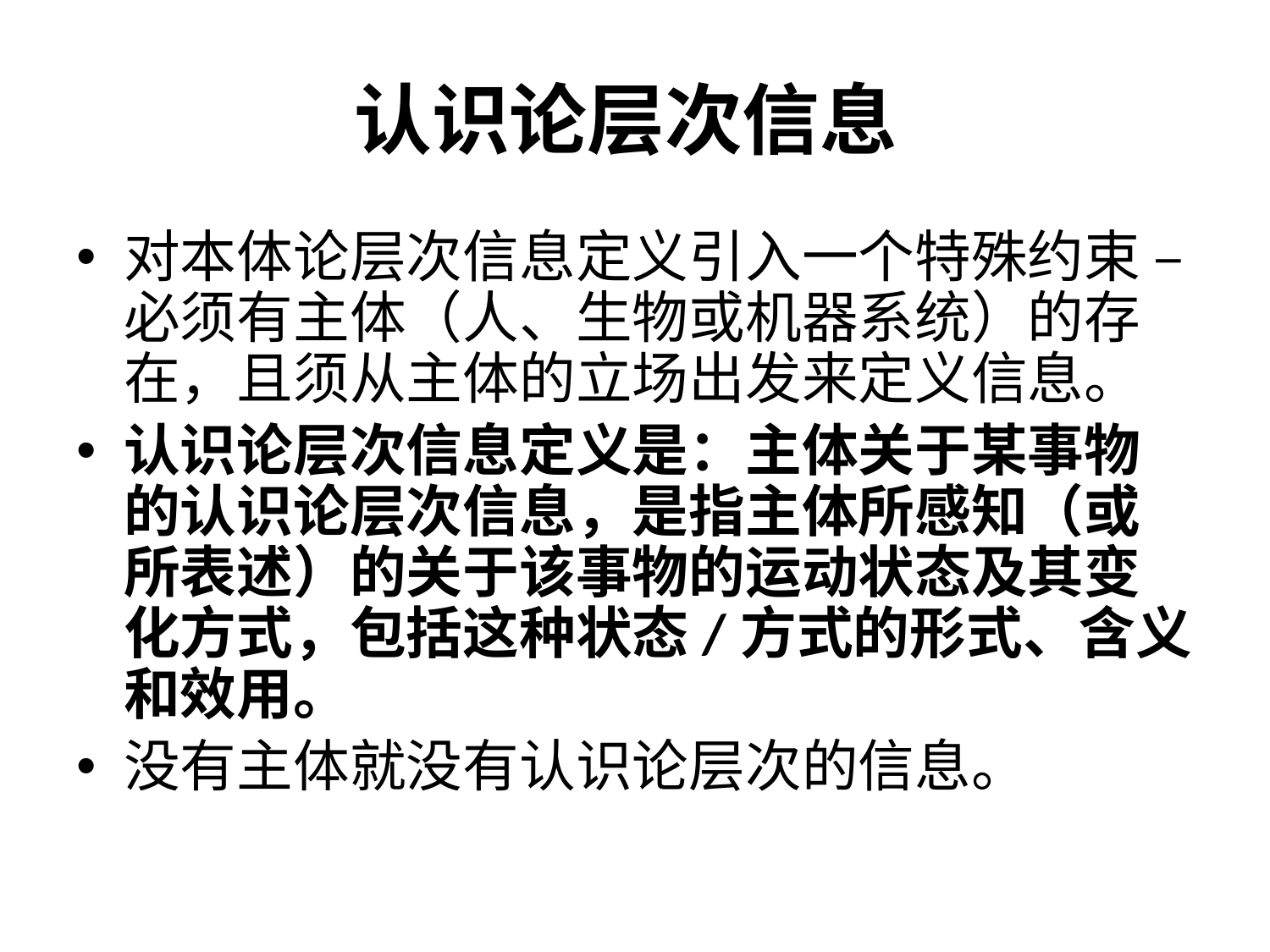

# 认识论层次信息
对本体论层次信息定义引入一个特殊约束 – 必须有主体（人、生物或机器系统）的存在，且须从主体的立场出发来定义信息。
认识论层次信息定义是：主体关于某事物的认识论层次信息，是指主体所感知（或所表述）的关于该事物的运动状态及其变化方式，包括这种状态/方式的形式、含义和效用。
没有主体就没有认识论层次的信息。